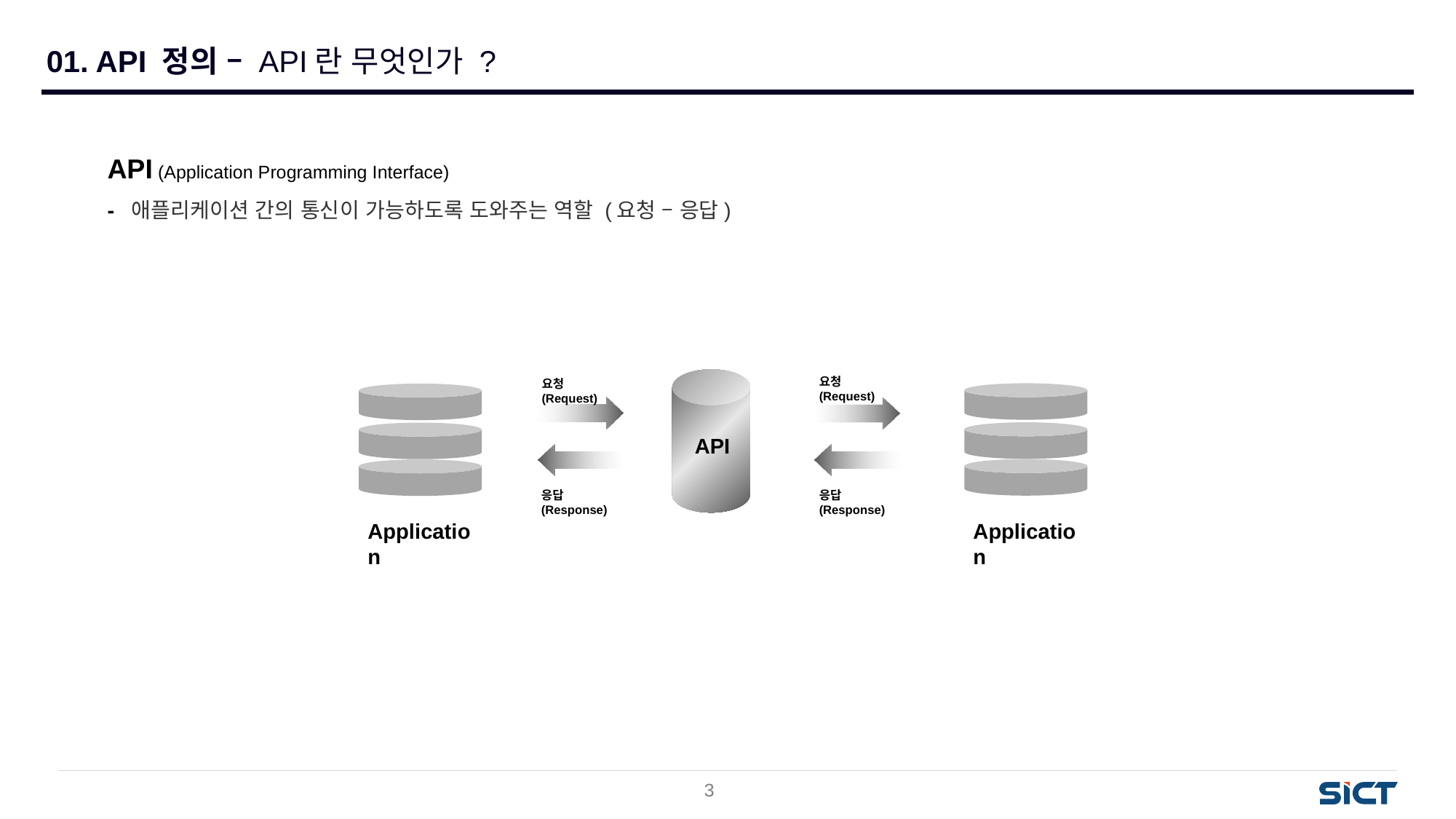

01. API 정의 – API란 무엇인가 ?
API (Application Programming Interface)
-  애플리케이션 간의 통신이 가능하도록 도와주는 역할 (요청 – 응답)

요청 (Request)

요청 (Request)

API

응답 (Response)
응답 (Response)
Application
Application
3